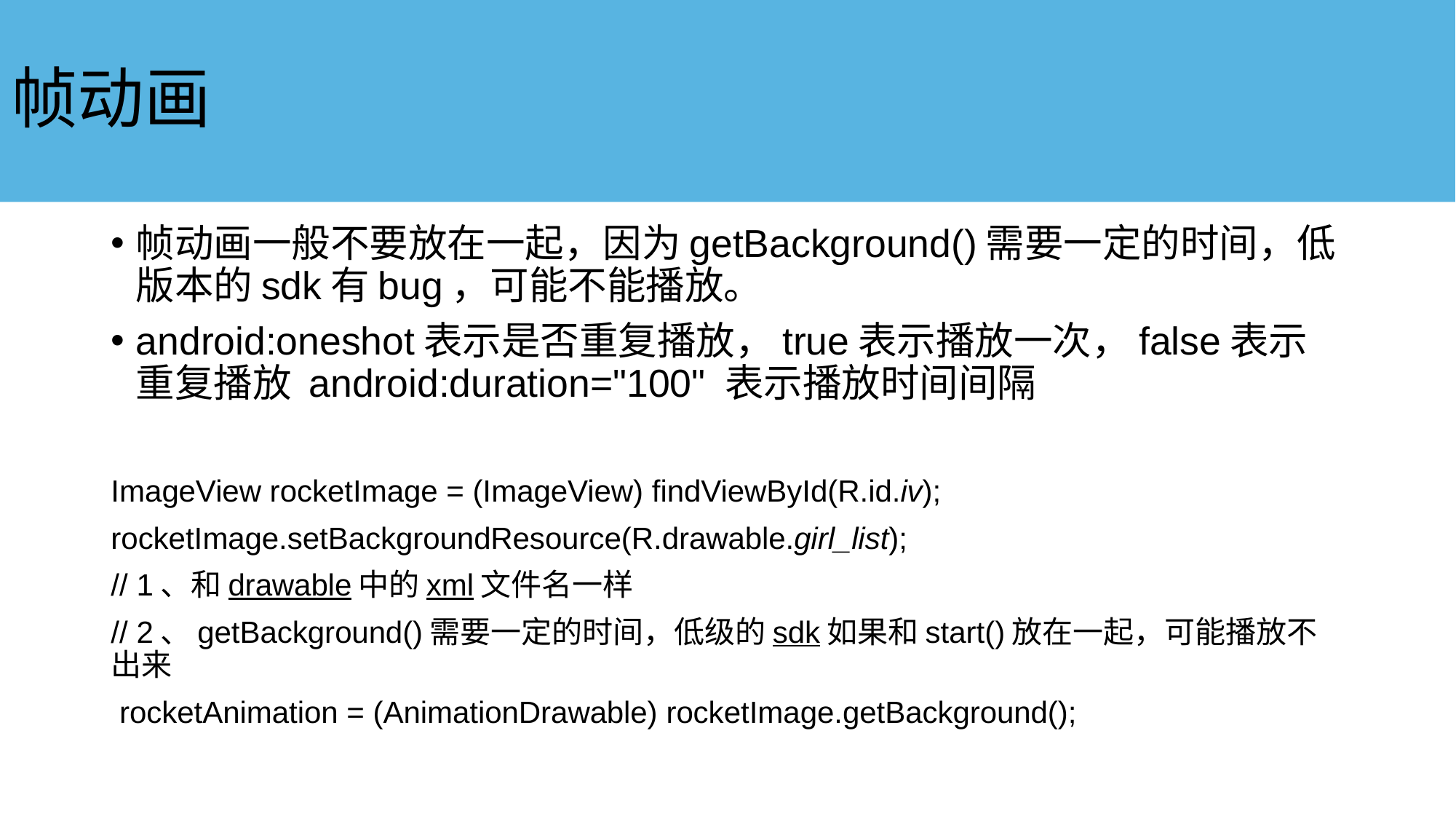

# 帧动画
帧动画一般不要放在一起，因为getBackground()需要一定的时间，低版本的sdk有bug，可能不能播放。
android:oneshot表示是否重复播放，true表示播放一次，false表示重复播放 android:duration="100" 表示播放时间间隔

ImageView rocketImage = (ImageView) findViewById(R.id.iv);
rocketImage.setBackgroundResource(R.drawable.girl_list);
// 1、和drawable中的xml文件名一样
// 2、getBackground()需要一定的时间，低级的sdk如果和start()放在一起，可能播放不出来
 rocketAnimation = (AnimationDrawable) rocketImage.getBackground();